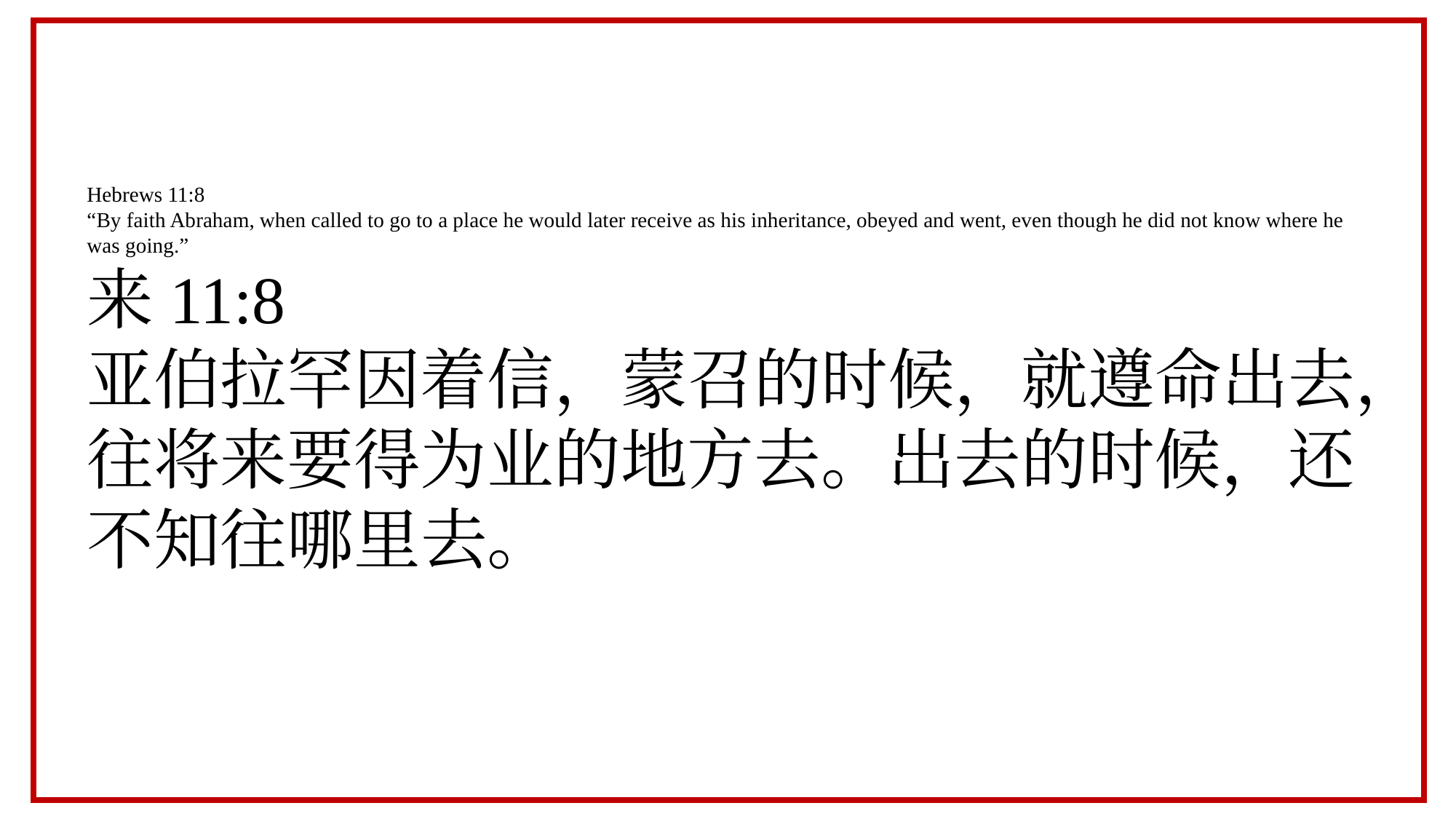

Hebrews 11:8
“By faith Abraham, when called to go to a place he would later receive as his inheritance, obeyed and went, even though he did not know where he was going.”
来11:8
亚伯拉罕因着信，蒙召的时候，就遵命出去，往将来要得为业的地方去。出去的时候，还不知往哪里去。